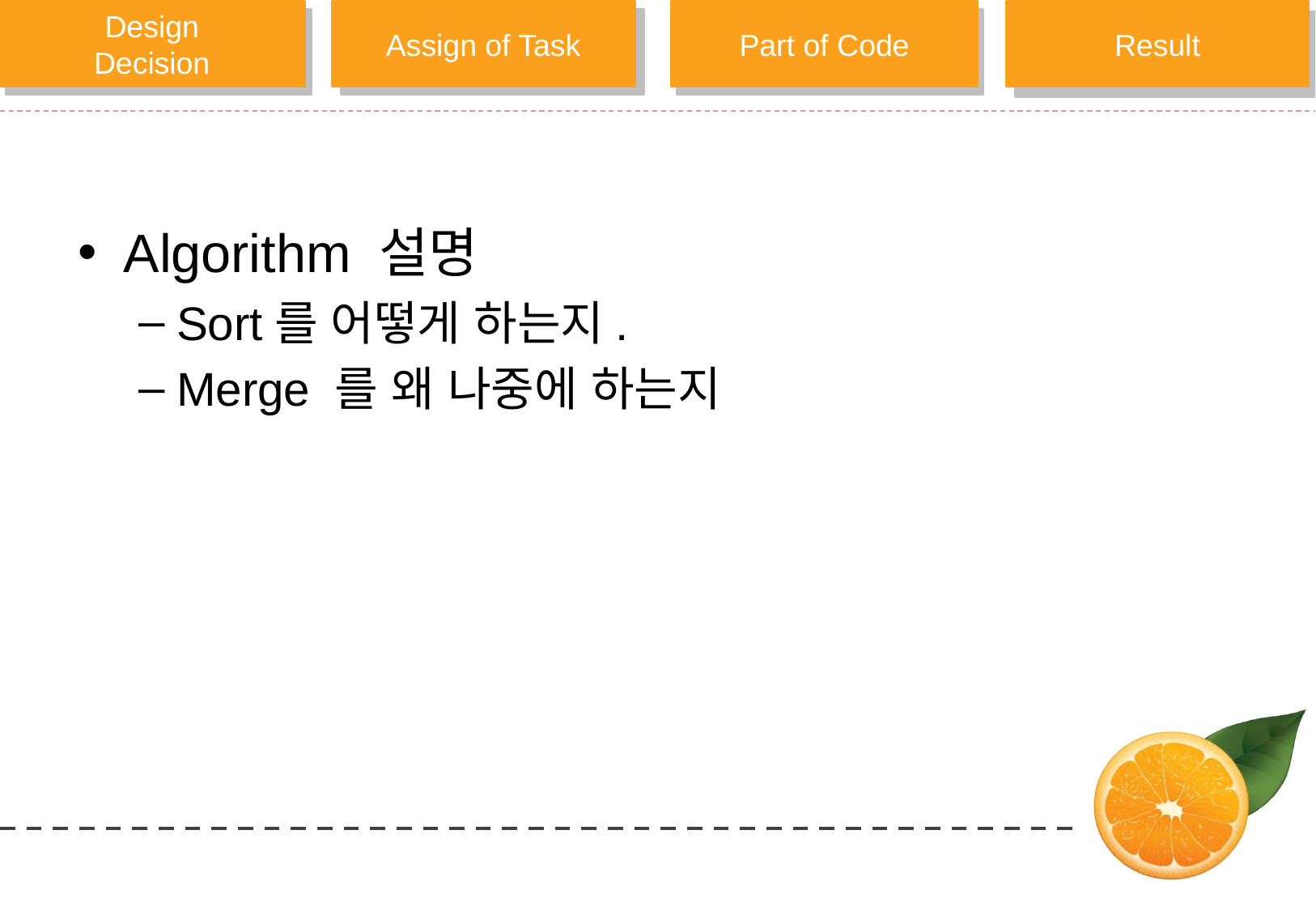

Algorithm 설명
Sort를 어떻게 하는지.
Merge 를 왜 나중에 하는지